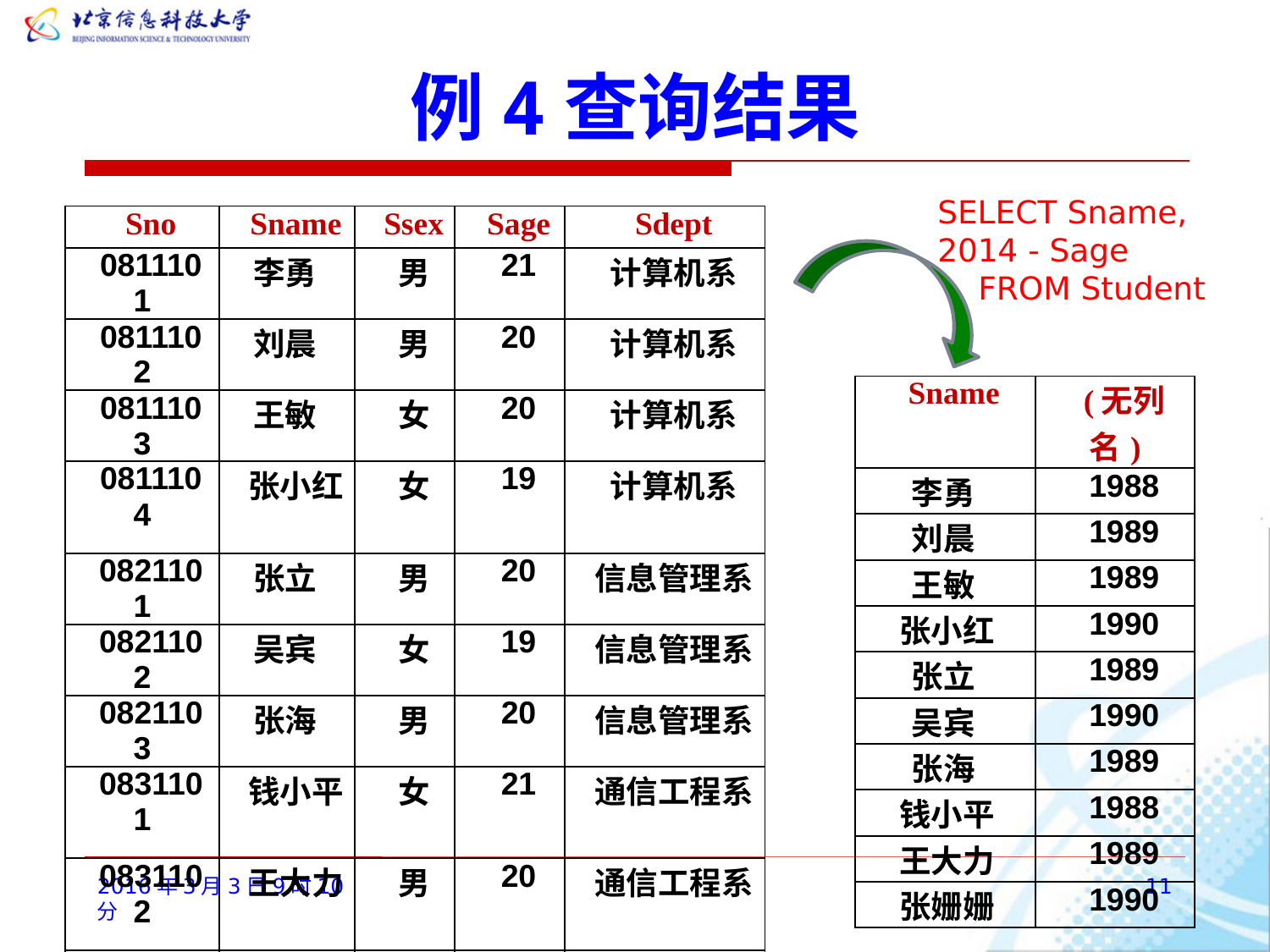

# 例4查询结果
SELECT Sname, 2014 - Sage
    FROM Student
| Sno | Sname | Ssex | Sage | Sdept |
| --- | --- | --- | --- | --- |
| 0811101 | 李勇 | 男 | 21 | 计算机系 |
| 0811102 | 刘晨 | 男 | 20 | 计算机系 |
| 0811103 | 王敏 | 女 | 20 | 计算机系 |
| 0811104 | 张小红 | 女 | 19 | 计算机系 |
| 0821101 | 张立 | 男 | 20 | 信息管理系 |
| 0821102 | 吴宾 | 女 | 19 | 信息管理系 |
| 0821103 | 张海 | 男 | 20 | 信息管理系 |
| 0831101 | 钱小平 | 女 | 21 | 通信工程系 |
| 0831102 | 王大力 | 男 | 20 | 通信工程系 |
| 0831103 | 张姗姗 | 女 | 19 | 通信工程系 |

| Sname | (无列名) |
| --- | --- |
| 李勇 | 1988 |
| 刘晨 | 1989 |
| 王敏 | 1989 |
| 张小红 | 1990 |
| 张立 | 1989 |
| 吴宾 | 1990 |
| 张海 | 1989 |
| 钱小平 | 1988 |
| 王大力 | 1989 |
| 张姗姗 | 1990 |
2016年3月3日9时10分
11